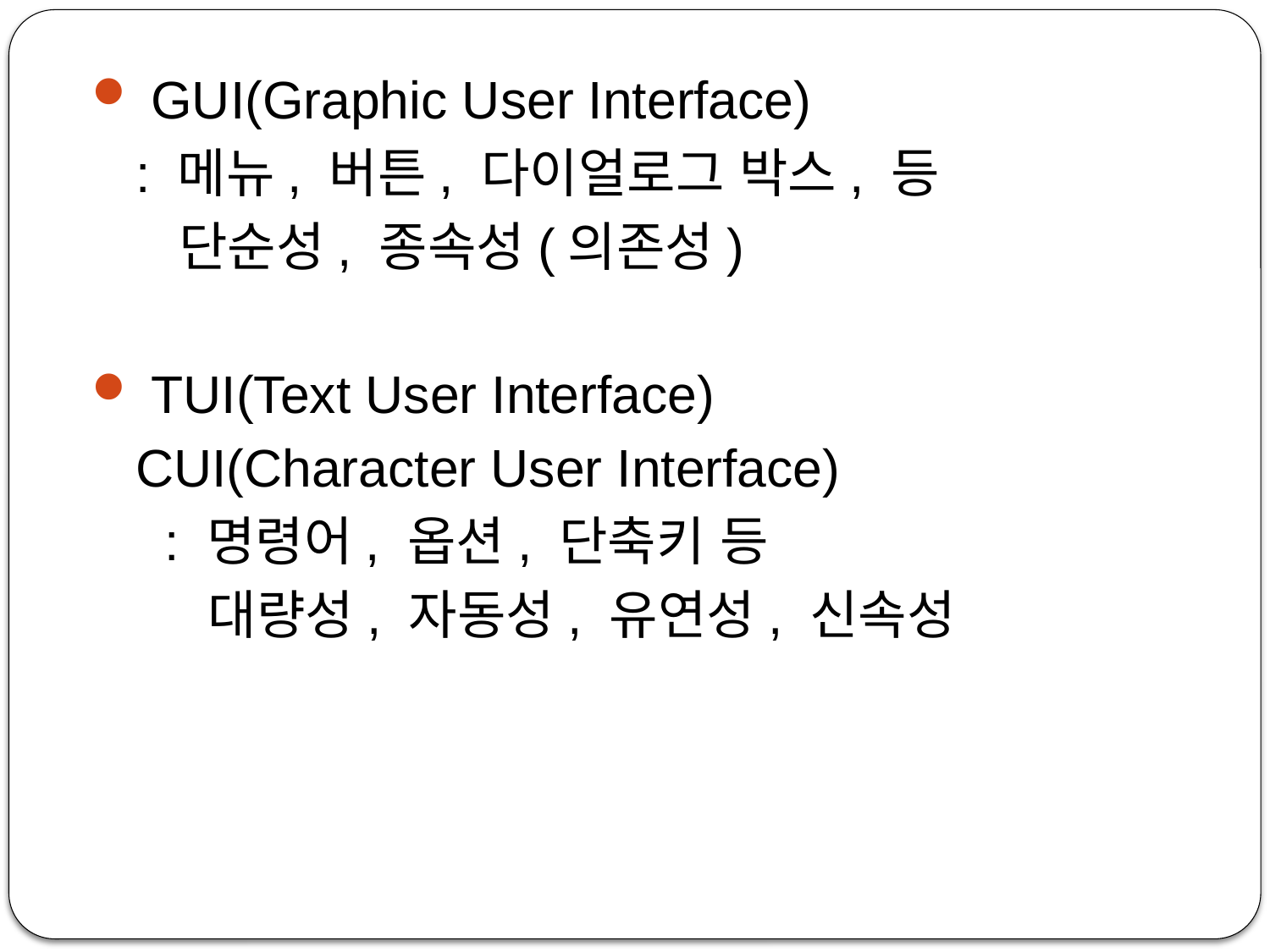

GUI(Graphic User Interface)
   : 메뉴, 버튼, 다이얼로그 박스, 등
     단순성, 종속성(의존성)

 TUI(Text User Interface)
   CUI(Character User Interface)
     : 명령어, 옵션, 단축키 등
       대량성, 자동성, 유연성, 신속성